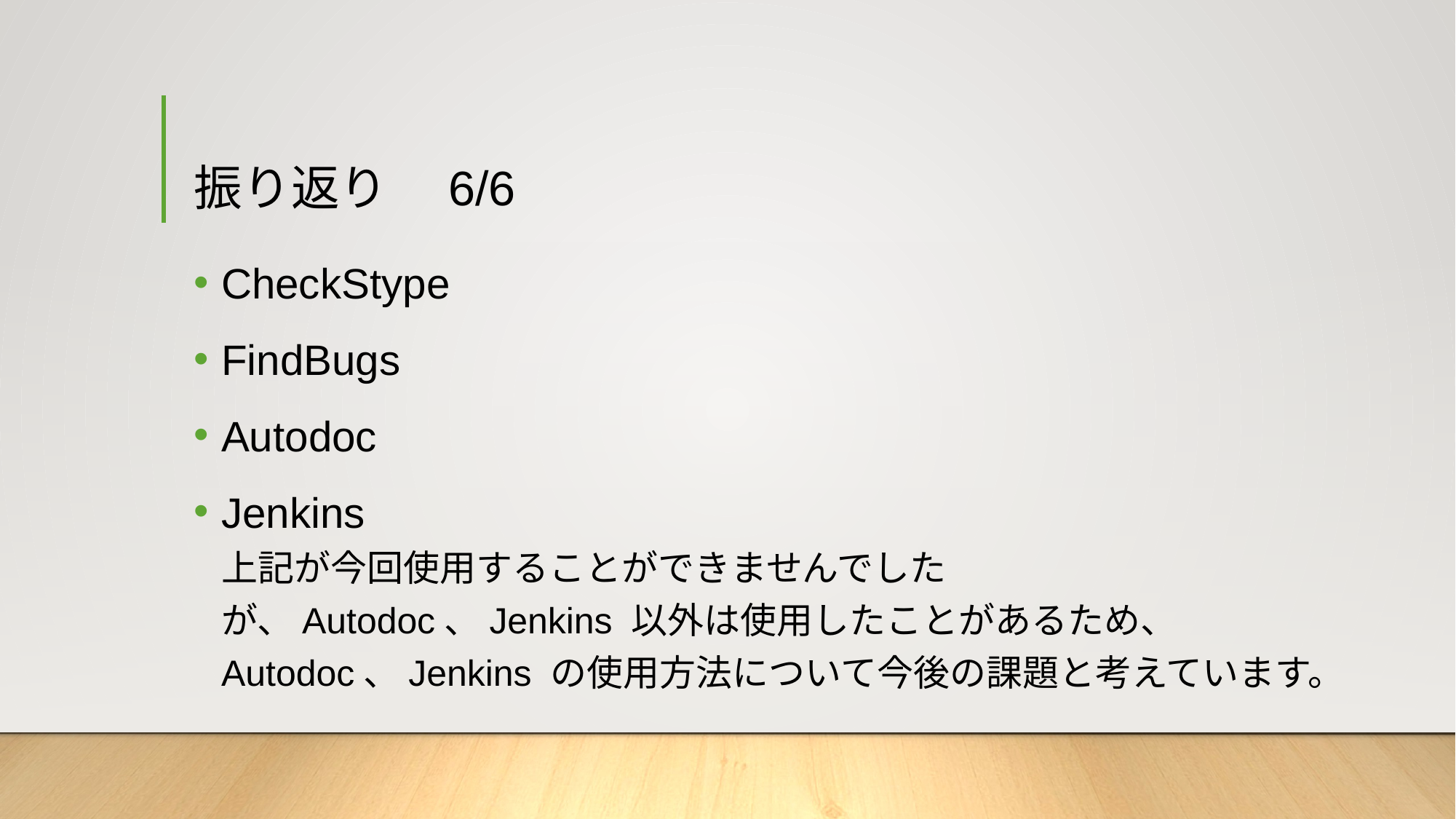

# 振り返り　6/6
CheckStype
FindBugs
Autodoc
Jenkins
上記が今回使用することができませんでしたが、Autodoc、Jenkins 以外は使用したことがあるため、 Autodoc、Jenkins の使用方法について今後の課題と考えています。